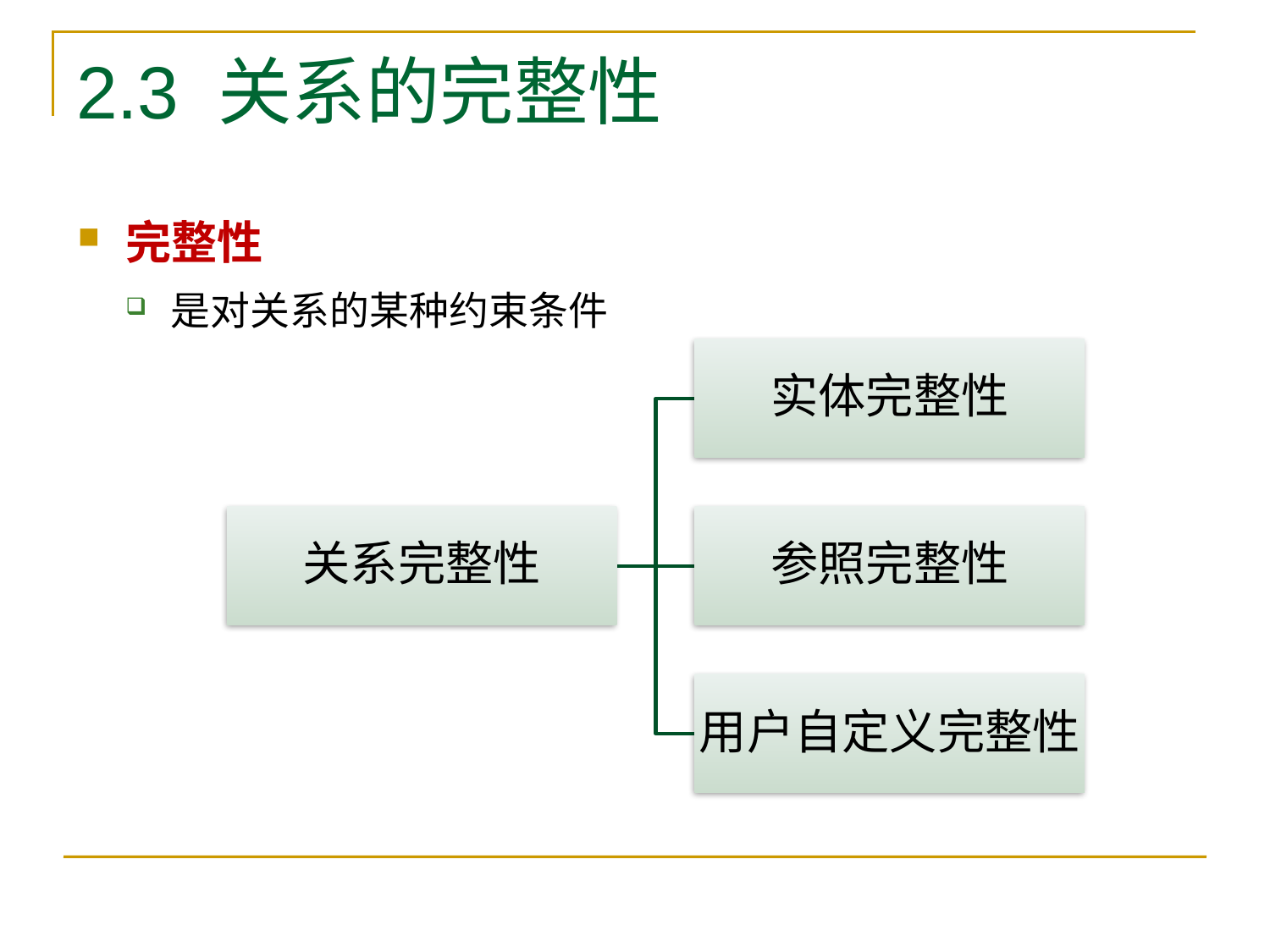

# 2.3 关系的完整性
完整性
是对关系的某种约束条件

关系完整性
实体完整性
参照完整性
用户自定义完整性